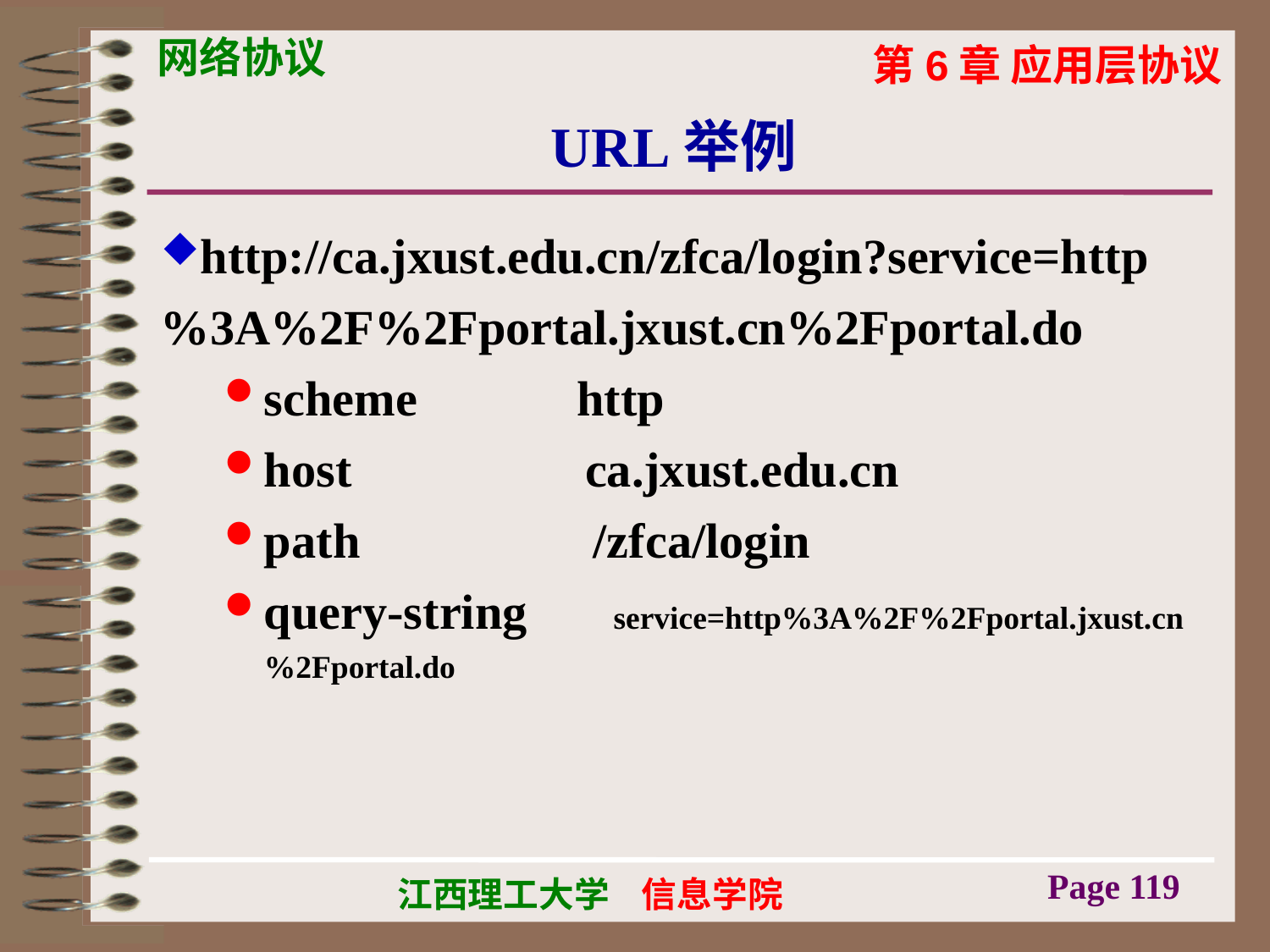

# URL举例
http://ca.jxust.edu.cn/zfca/login?service=http%3A%2F%2Fportal.jxust.cn%2Fportal.do
scheme             http
host                   ca.jxust.edu.cn
path                   /zfca/login
query-string       service=http%3A%2F%2Fportal.jxust.cn%2Fportal.do
Page 119